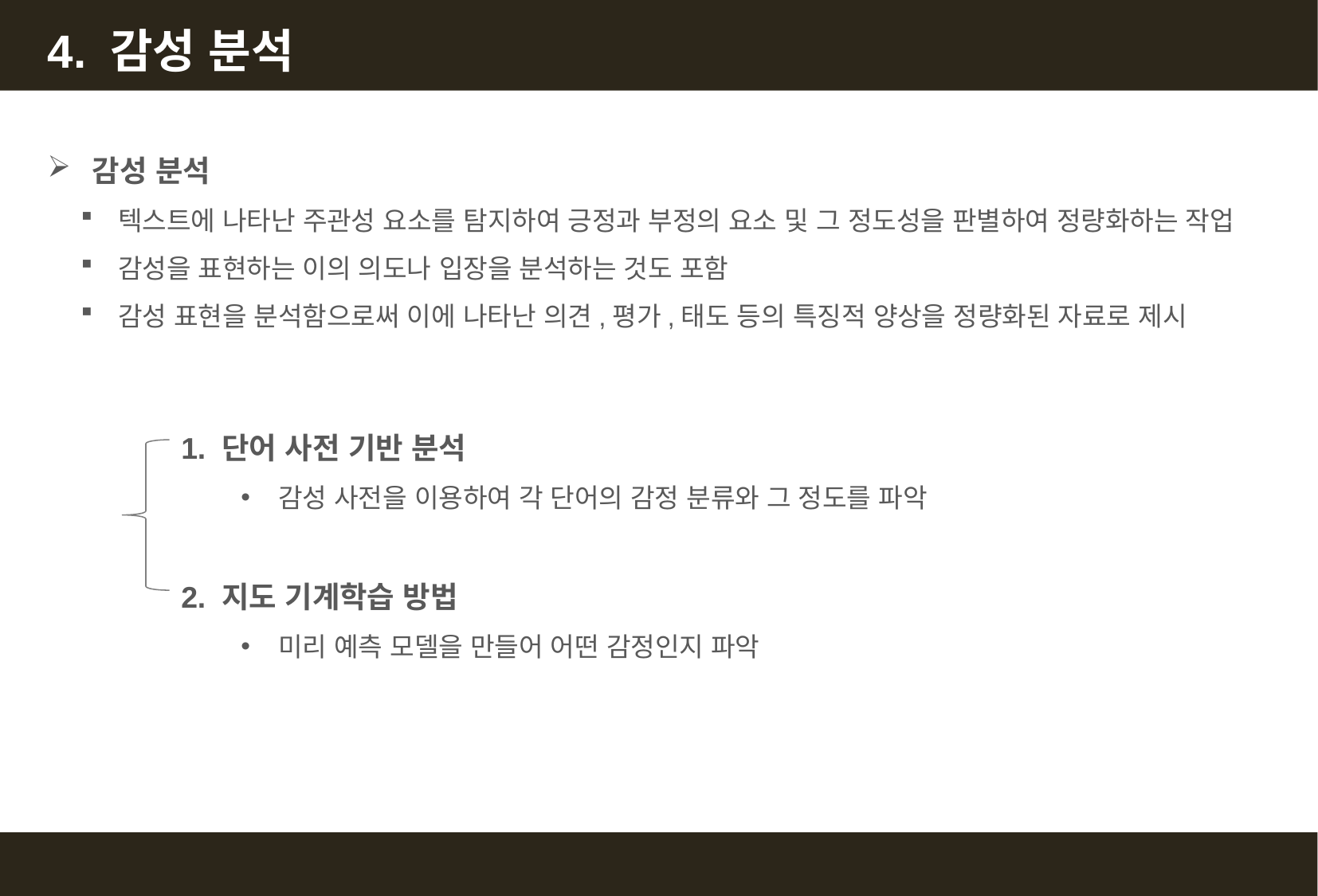

4. 감성 분석
감성 분석
텍스트에 나타난 주관성 요소를 탐지하여 긍정과 부정의 요소 및 그 정도성을 판별하여 정량화하는 작업
감성을 표현하는 이의 의도나 입장을 분석하는 것도 포함
감성 표현을 분석함으로써 이에 나타난 의견,평가,태도 등의 특징적 양상을 정량화된 자료로 제시
1. 단어 사전 기반 분석
감성 사전을 이용하여 각 단어의 감정 분류와 그 정도를 파악

2. 지도 기계학습 방법
미리 예측 모델을 만들어 어떤 감정인지 파악